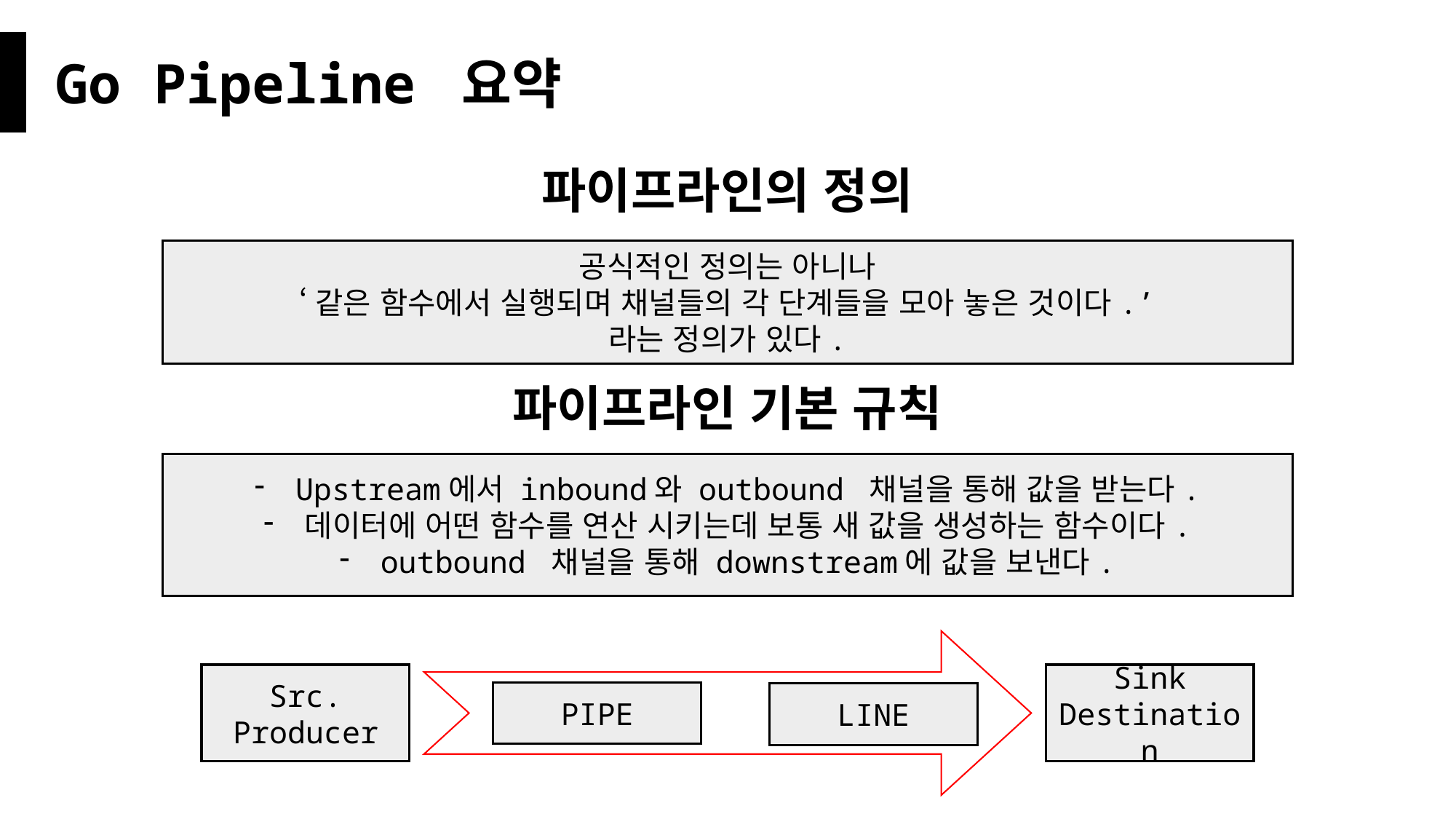

Go Pipeline 요약
파이프라인의 정의
공식적인 정의는 아니나
‘같은 함수에서 실행되며 채널들의 각 단계들을 모아 놓은 것이다.’
라는 정의가 있다.
파이프라인 기본 규칙
Upstream에서 inbound와 outbound 채널을 통해 값을 받는다.
데이터에 어떤 함수를 연산 시키는데 보통 새 값을 생성하는 함수이다.
outbound 채널을 통해 downstream에 값을 보낸다.

Src.
Producer
Sink
Destination
PIPE
LINE